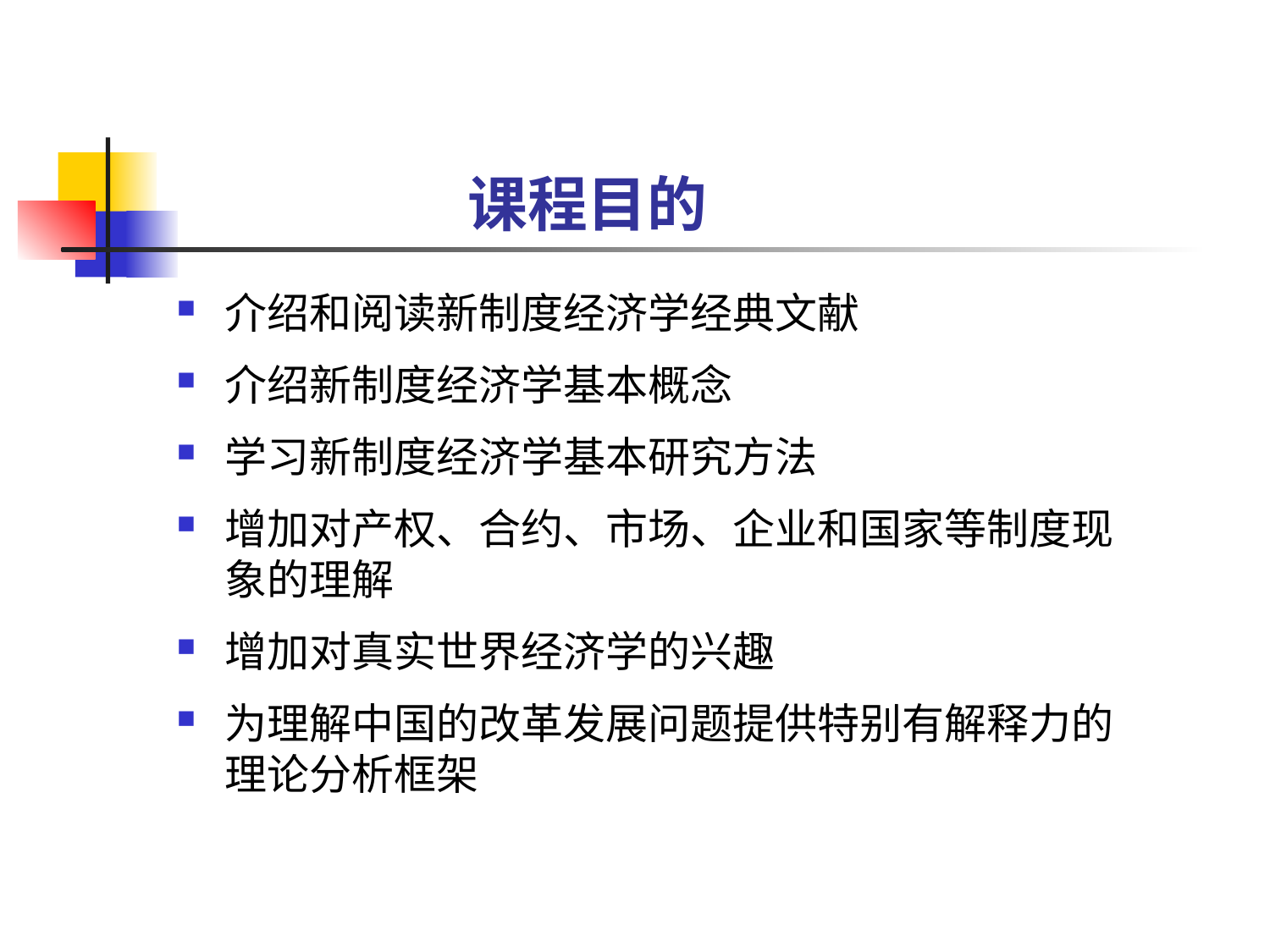

# 课程目的
介绍和阅读新制度经济学经典文献
介绍新制度经济学基本概念
学习新制度经济学基本研究方法
增加对产权、合约、市场、企业和国家等制度现象的理解
增加对真实世界经济学的兴趣
为理解中国的改革发展问题提供特别有解释力的理论分析框架